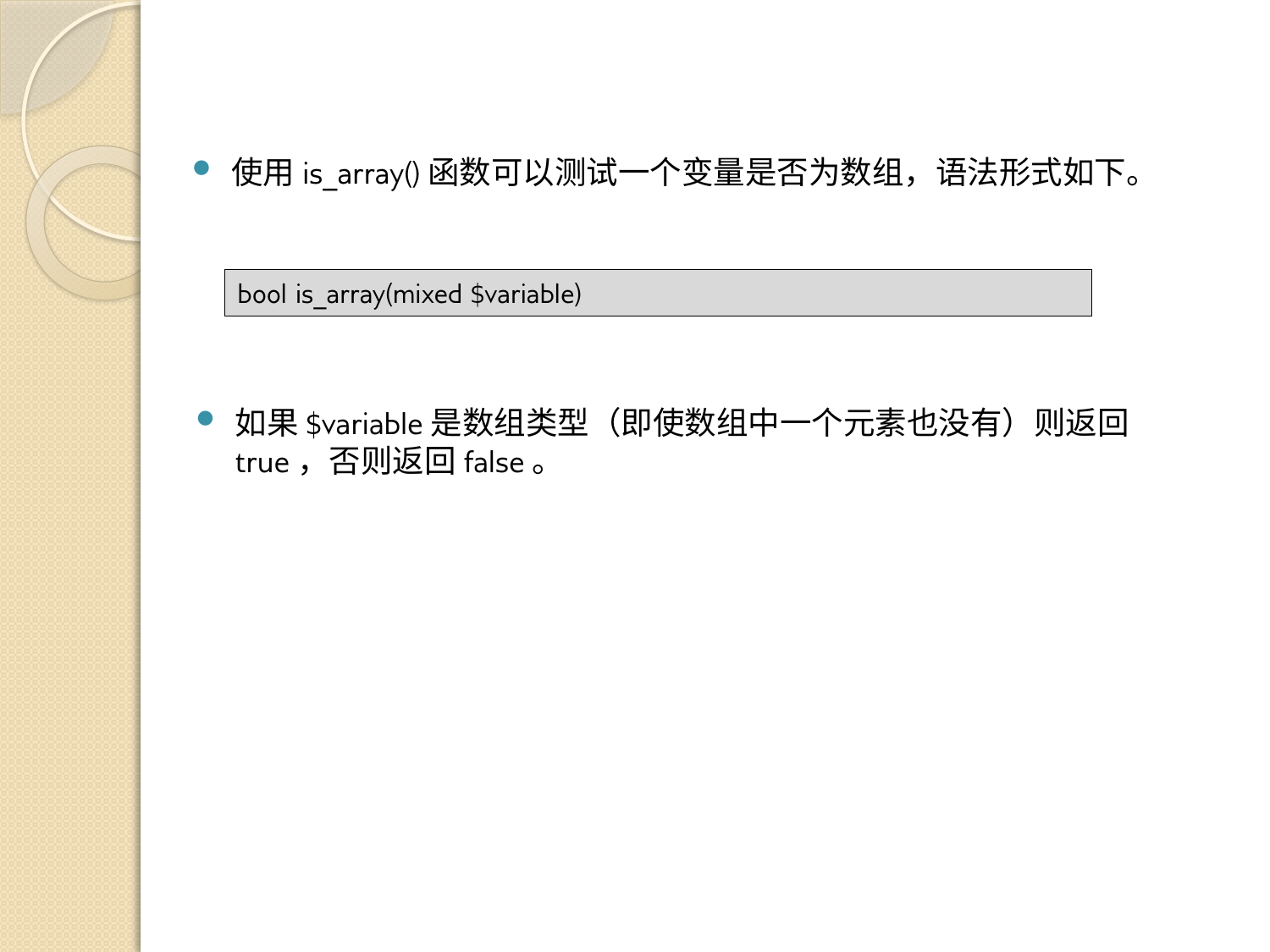

使用is_array()函数可以测试一个变量是否为数组，语法形式如下。
bool is_array(mixed $variable)
如果$variable是数组类型（即使数组中一个元素也没有）则返回true，否则返回false。